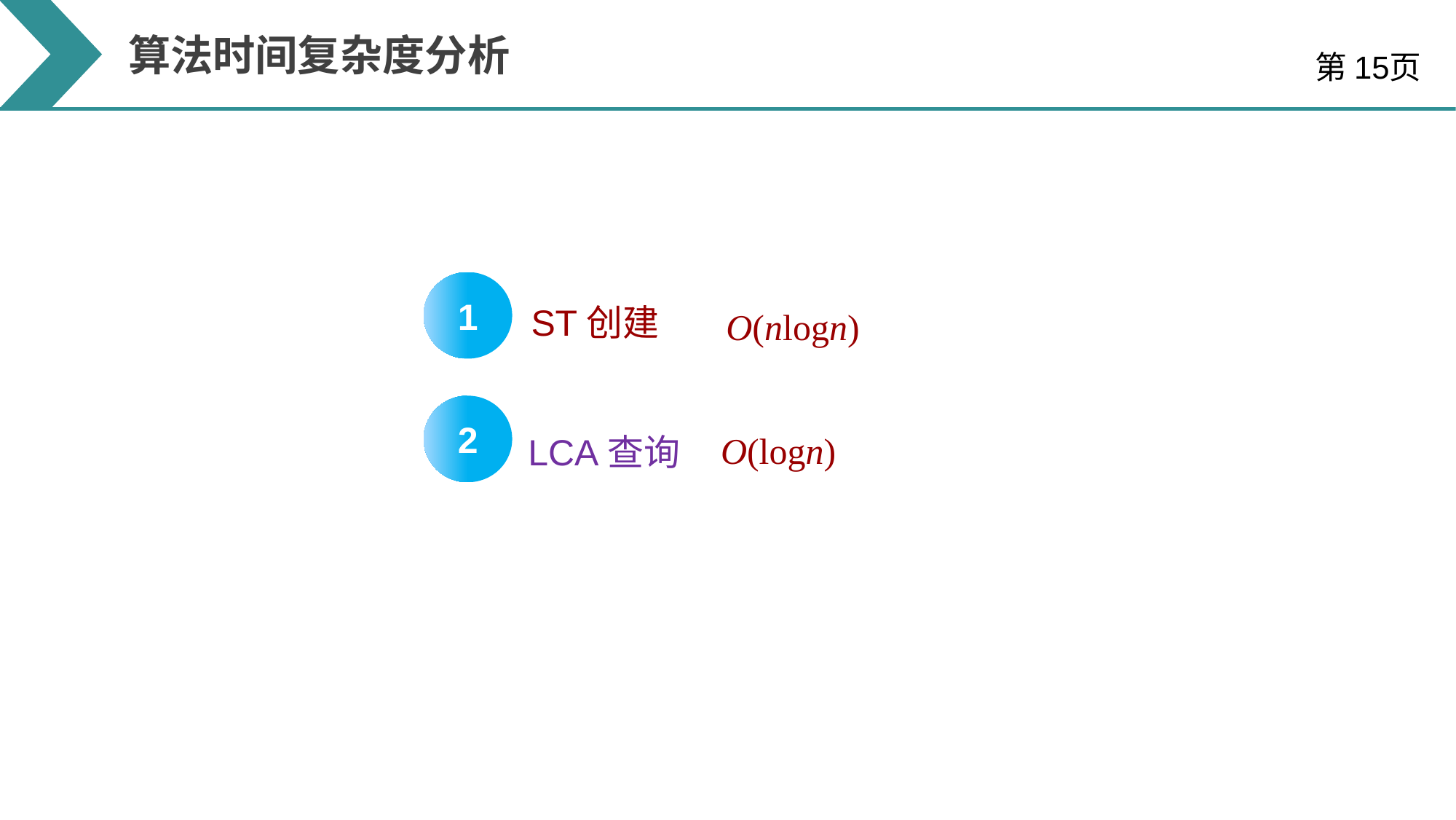

算法时间复杂度分析
第15页
1
ST创建
O(nlogn)
2
O(logn)
LCA查询